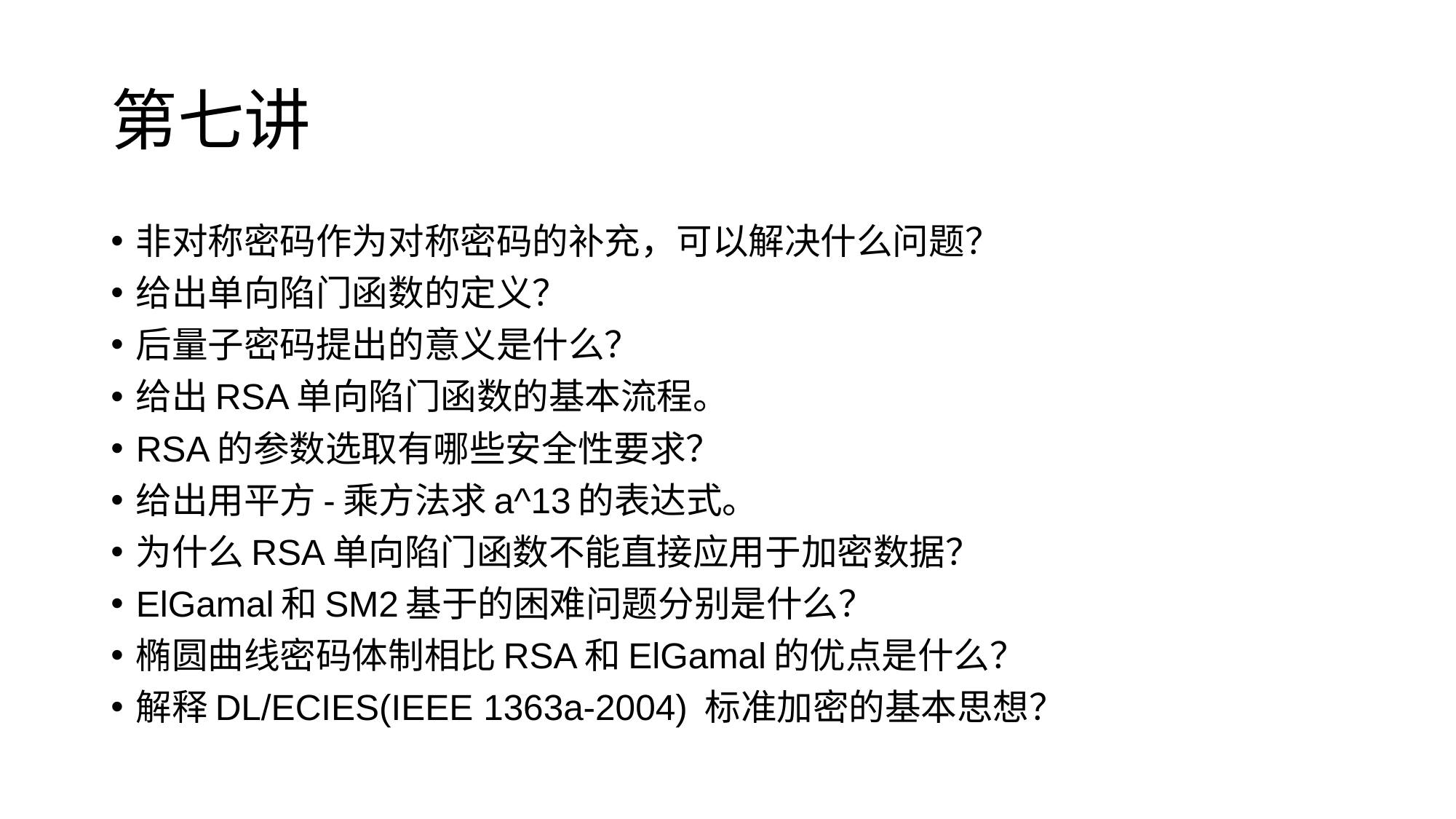

# 第七讲
非对称密码作为对称密码的补充，可以解决什么问题？
给出单向陷门函数的定义？
后量子密码提出的意义是什么？
给出RSA单向陷门函数的基本流程。
RSA的参数选取有哪些安全性要求？
给出用平方-乘方法求a^13的表达式。
为什么RSA单向陷门函数不能直接应用于加密数据？
ElGamal和SM2基于的困难问题分别是什么？
椭圆曲线密码体制相比RSA和ElGamal的优点是什么？
解释DL/ECIES(IEEE 1363a-2004) 标准加密的基本思想？